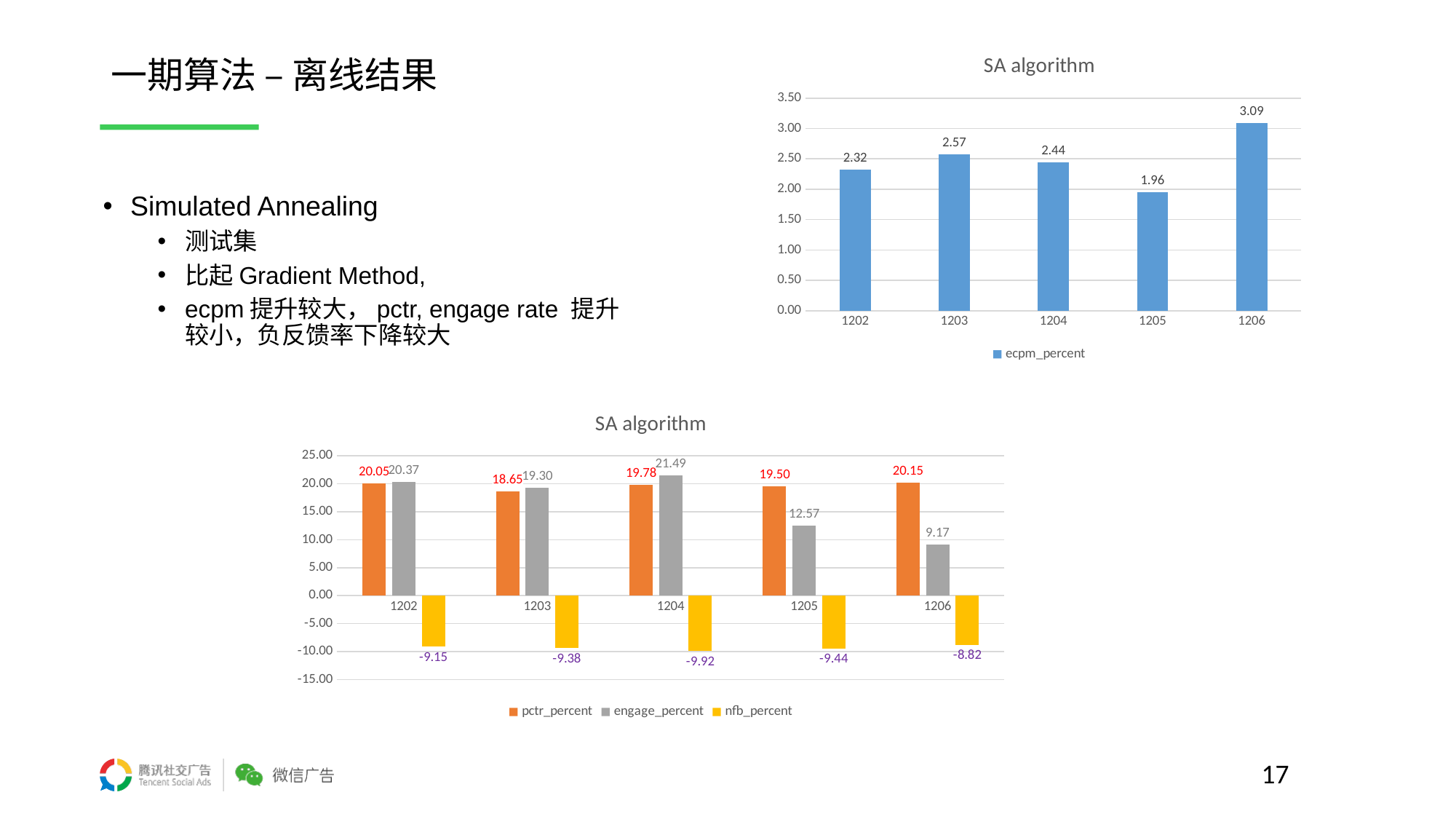

### Chart: SA algorithm

| Category | ecpm_percent |
|---|---|
| 1202 | 2.3205032 |
| 1203 | 2.570569 |
| 1204 | 2.4399197 |
| 1205 | 1.9558179 |
| 1206 | 3.0868468 |
# 一期算法 – 离线结果

Simulated Annealing
测试集
比起Gradient Method,
ecpm提升较大，pctr, engage rate 提升较小，负反馈率下降较大

### Chart: SA algorithm

| Category | pctr_percent | engage_percent | nfb_percent |
|---|---|---|---|
| 1202 | 20.050749 | 20.372454 | -9.151687 |
| 1203 | 18.64636 | 19.296366 | -9.377762 |
| 1204 | 19.77619 | 21.486597 | -9.916628 |
| 1205 | 19.504862 | 12.565931 | -9.440997 |
| 1206 | 20.14692 | 9.16656 | -8.821527 |